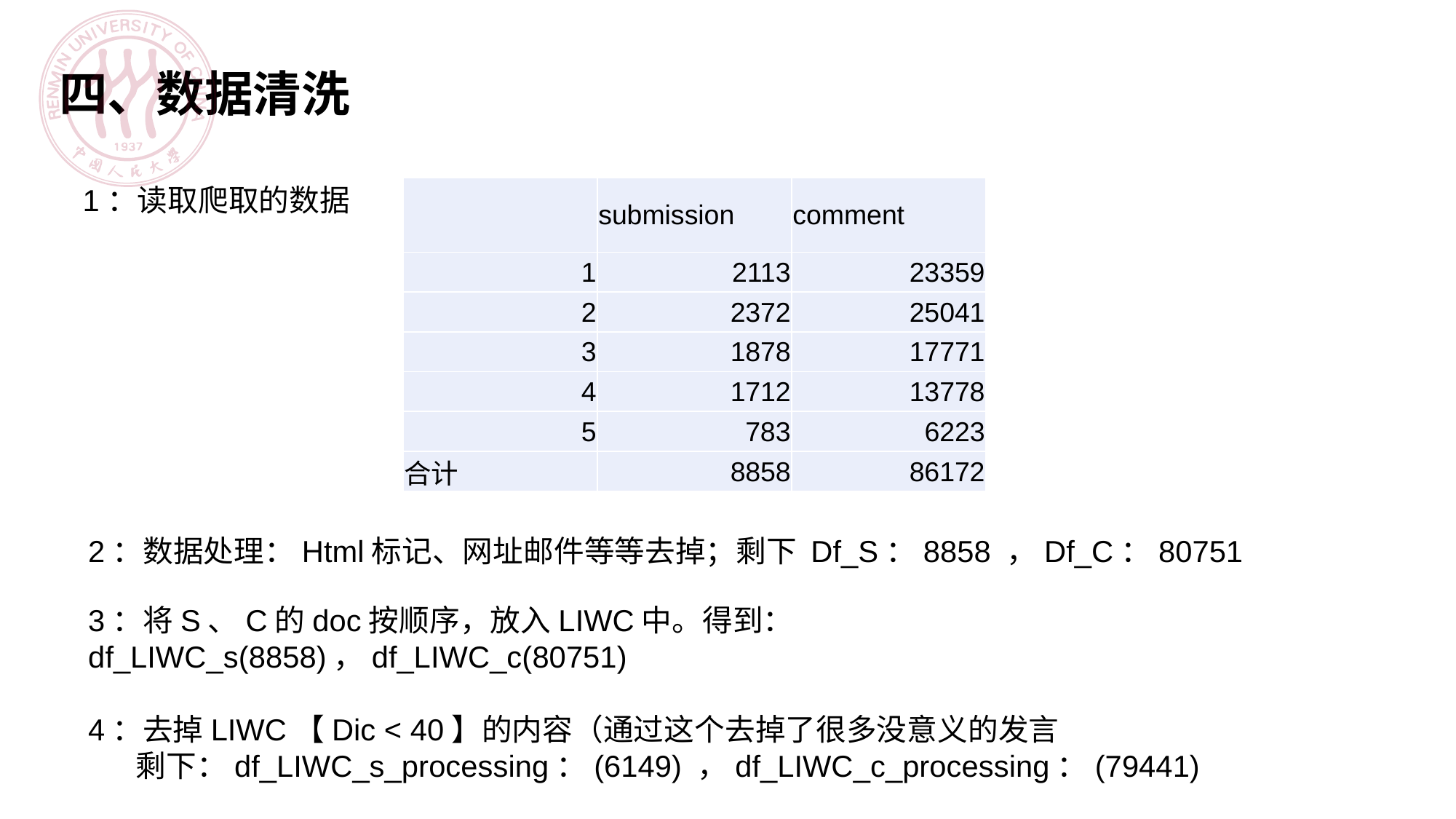

四、数据清洗
1：读取爬取的数据
|  | submission | comment |
| --- | --- | --- |
| 1 | 2113 | 23359 |
| 2 | 2372 | 25041 |
| 3 | 1878 | 17771 |
| 4 | 1712 | 13778 |
| 5 | 783 | 6223 |
| 合计 | 8858 | 86172 |
2：数据处理：Html标记、网址邮件等等去掉；剩下 Df_S：8858 ，Df_C：80751
3：将S、C的doc按顺序，放入LIWC中。得到：df_LIWC_s(8858)，df_LIWC_c(80751)

4：去掉LIWC【Dic < 40】的内容（通过这个去掉了很多没意义的发言
      剩下：df_LIWC_s_processing：(6149) ，df_LIWC_c_processing：(79441)